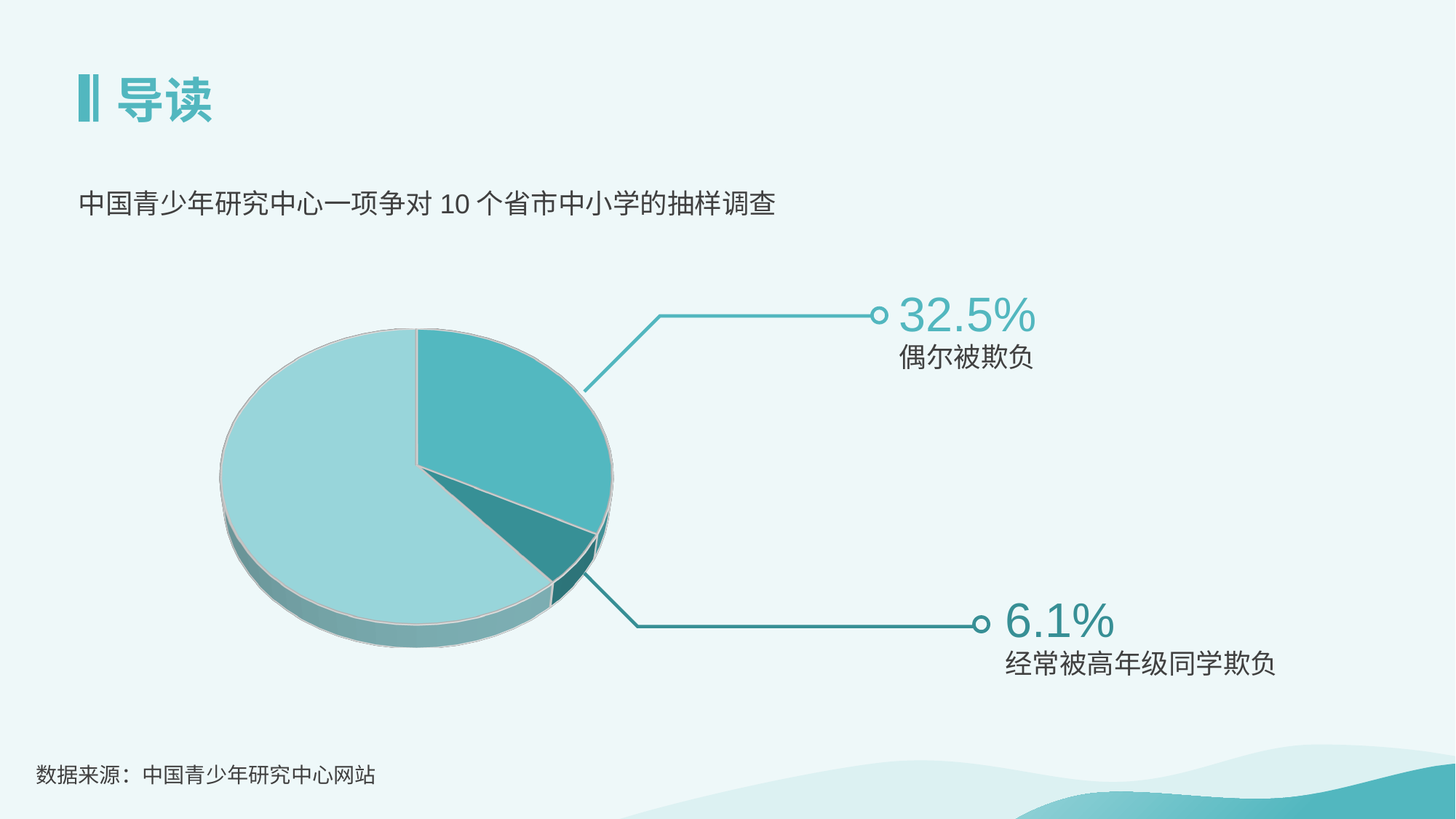

# 导读
中国青少年研究中心一项争对10个省市中小学的抽样调查

[unsupported chart]

32.5%

偶尔被欺负
6.1%

经常被高年级同学欺负
数据来源：中国青少年研究中心网站